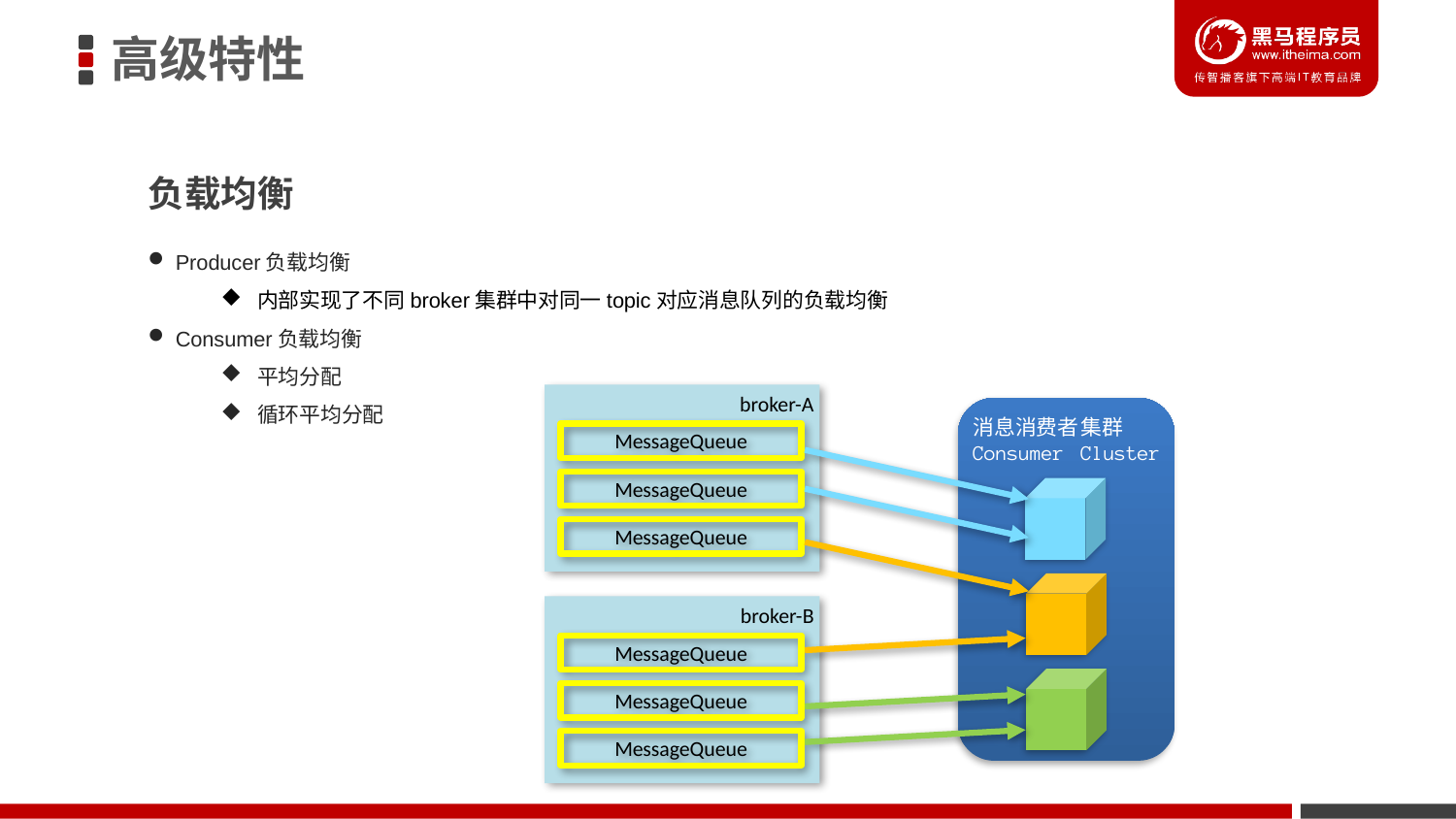

高级特性
负载均衡
Producer负载均衡
内部实现了不同broker集群中对同一topic对应消息队列的负载均衡
Consumer负载均衡
平均分配
循环平均分配
broker-A

消息消费者
Consumer
集群
Cluster
MessageQueue
集群
Cluster
MessageQueue

MessageQueue

broker-B
MessageQueue

MessageQueue
MessageQueue